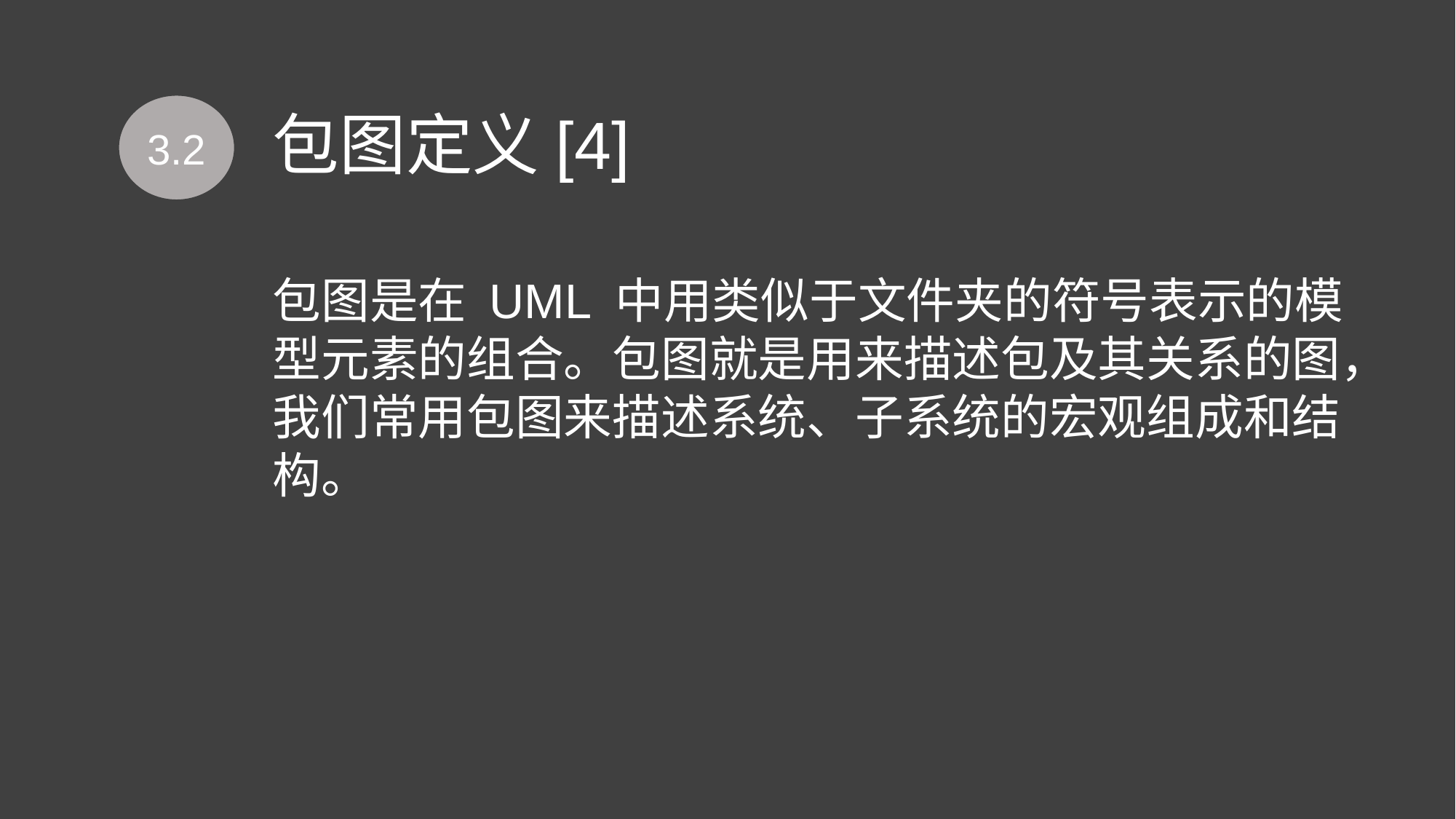

# 包图定义[4]
3.2
包图是在 UML 中用类似于文件夹的符号表示的模型元素的组合。包图就是用来描述包及其关系的图，我们常用包图来描述系统、子系统的宏观组成和结构。